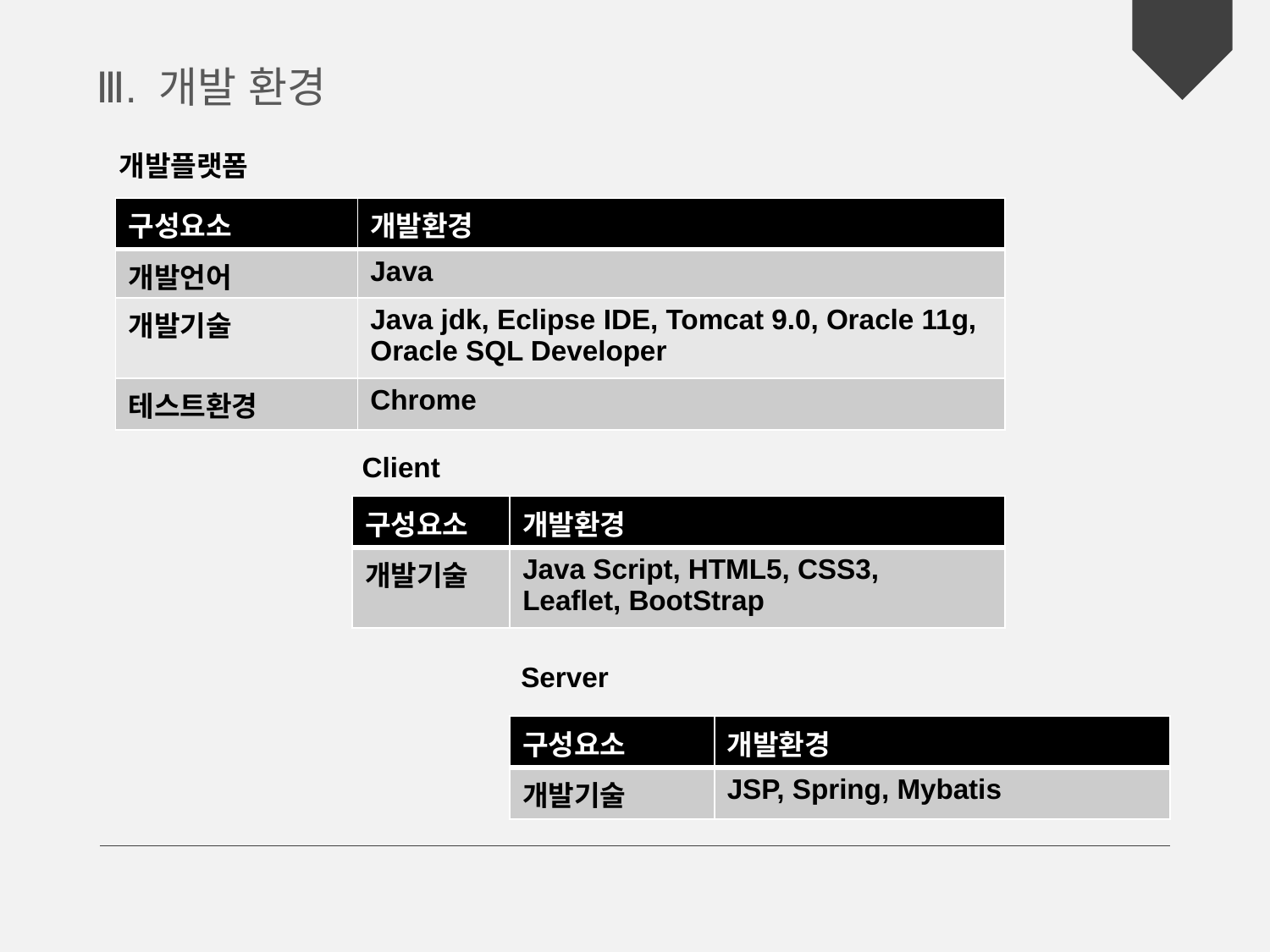

Ⅲ. 개발 환경
개발플랫폼
| 구성요소 | 개발환경 |
| --- | --- |
| 개발언어 | Java |
| 개발기술 | Java jdk, Eclipse IDE, Tomcat 9.0, Oracle 11g, Oracle SQL Developer |
| 테스트환경 | Chrome |
Client
| 구성요소 | 개발환경 |
| --- | --- |
| 개발기술 | Java Script, HTML5, CSS3, Leaflet, BootStrap |
Server
| 구성요소 | 개발환경 |
| --- | --- |
| 개발기술 | JSP, Spring, Mybatis |